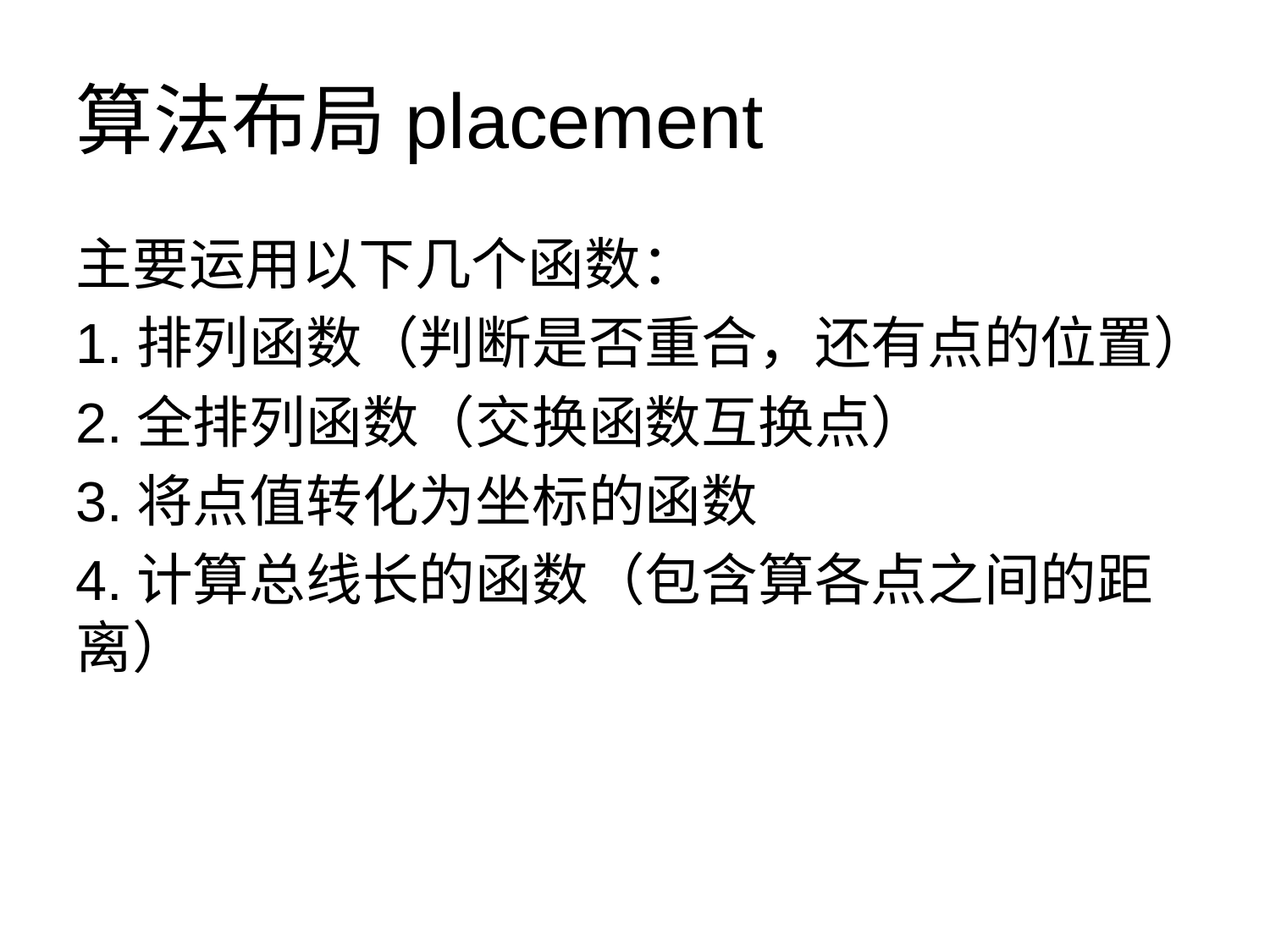

# 算法布局placement
主要运用以下几个函数：
1.排列函数（判断是否重合，还有点的位置）
2.全排列函数（交换函数互换点）
3.将点值转化为坐标的函数
4.计算总线长的函数（包含算各点之间的距离）